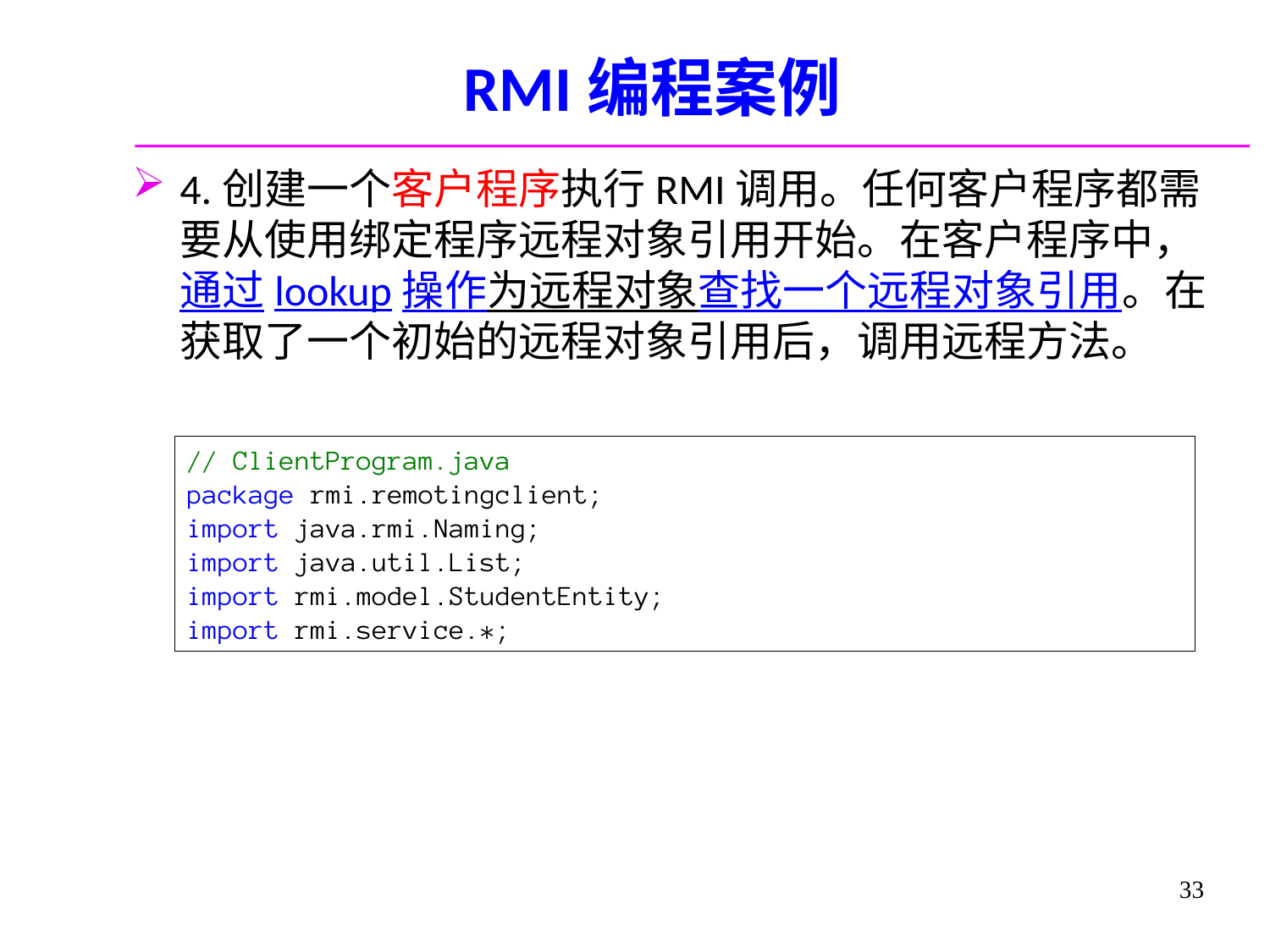

# RMI编程案例
4.创建一个客户程序执行RMI调用。任何客户程序都需要从使用绑定程序远程对象引用开始。在客户程序中，通过lookup操作为远程对象查找一个远程对象引用。在获取了一个初始的远程对象引用后，调用远程方法。
// ClientProgram.java
package rmi.remotingclient;
import java.rmi.Naming;
import java.util.List;
import rmi.model.StudentEntity;
import rmi.service.*;
33